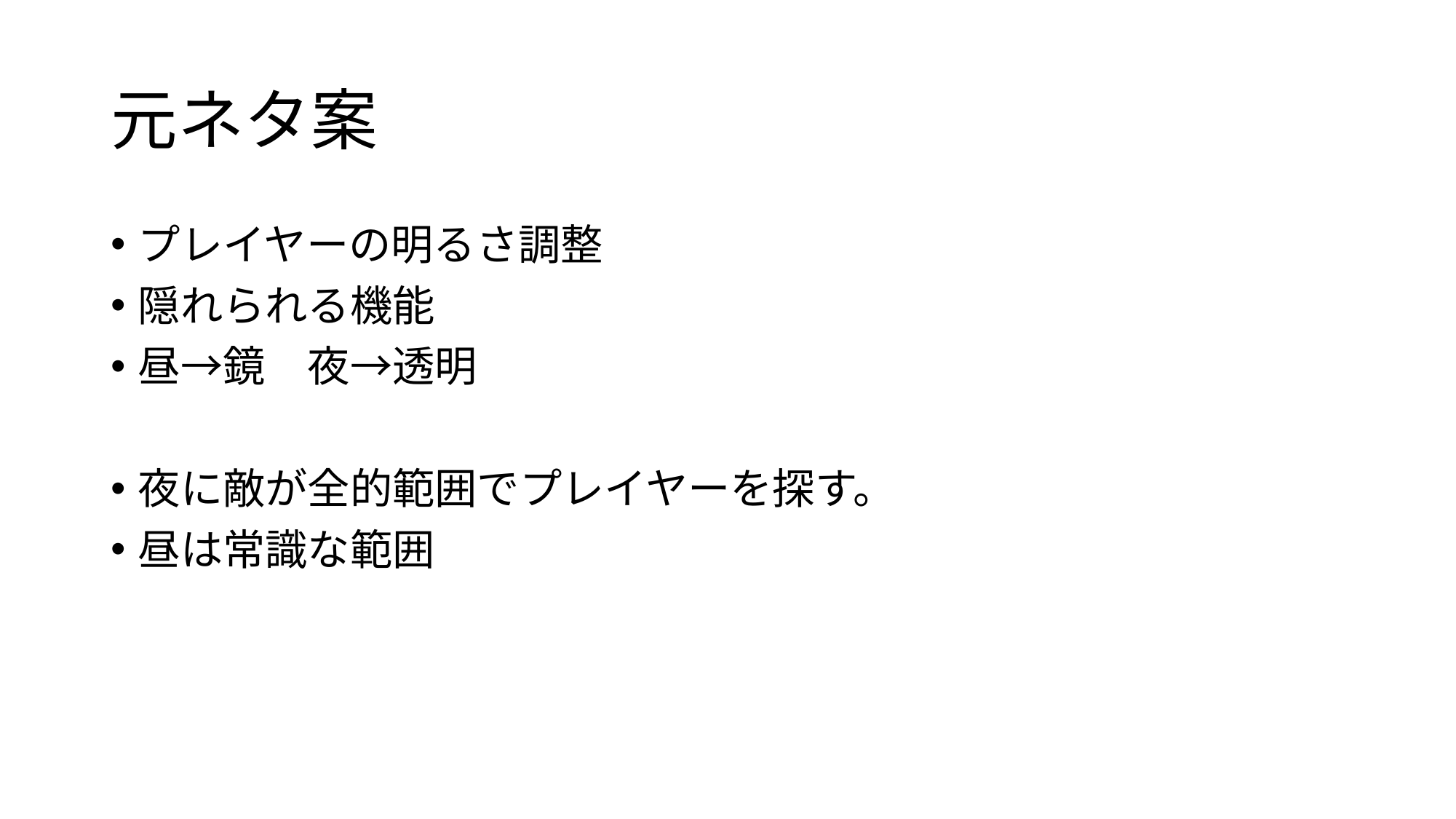

# 元ネタ案
プレイヤーの明るさ調整
隠れられる機能
昼→鏡　夜→透明

夜に敵が全的範囲でプレイヤーを探す。
昼は常識な範囲